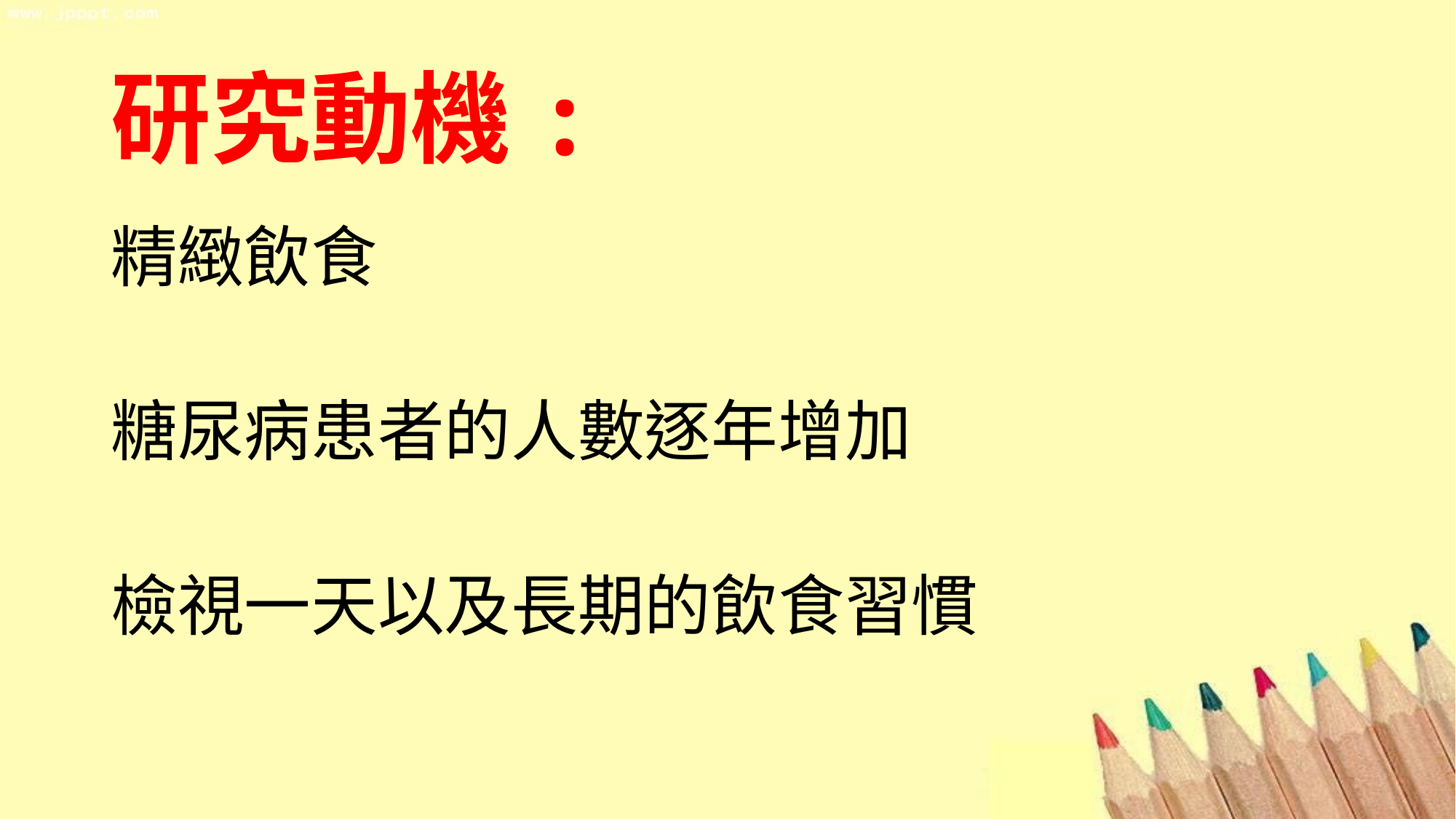

# 研究動機:
精緻飲食

糖尿病患者的人數逐年增加

檢視一天以及長期的飲食習慣